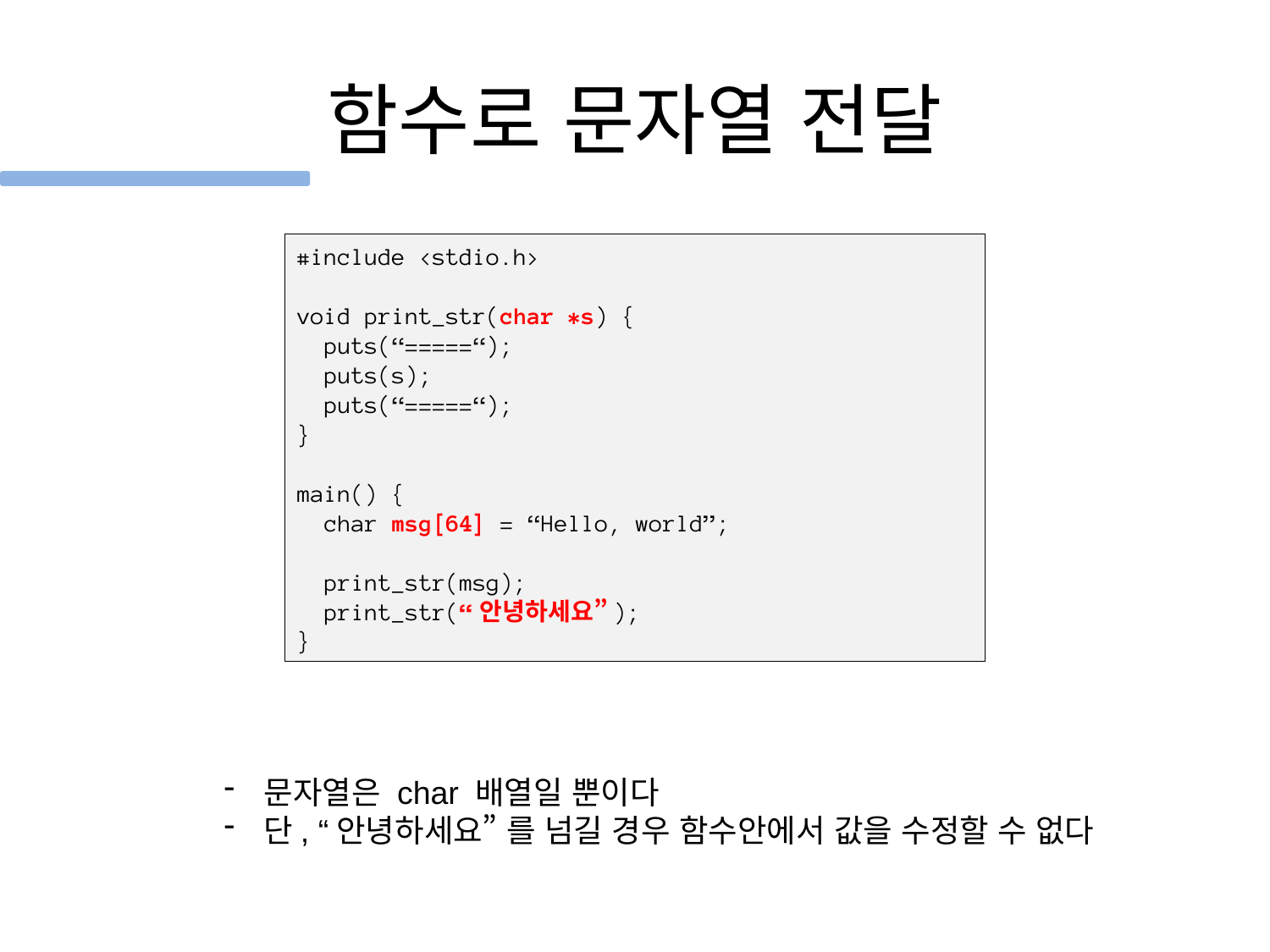

# 함수로 문자열 전달

#include <stdio.h>

void print_str(char *s) {
  puts(“=====“);
  puts(s);
  puts(“=====“);
}

main() {
  char msg[64] = “Hello, world”;

  print_str(msg);
  print_str(“안녕하세요”);
}
문자열은 char 배열일 뿐이다
단, “안녕하세요” 를 넘길 경우 함수안에서 값을 수정할 수 없다